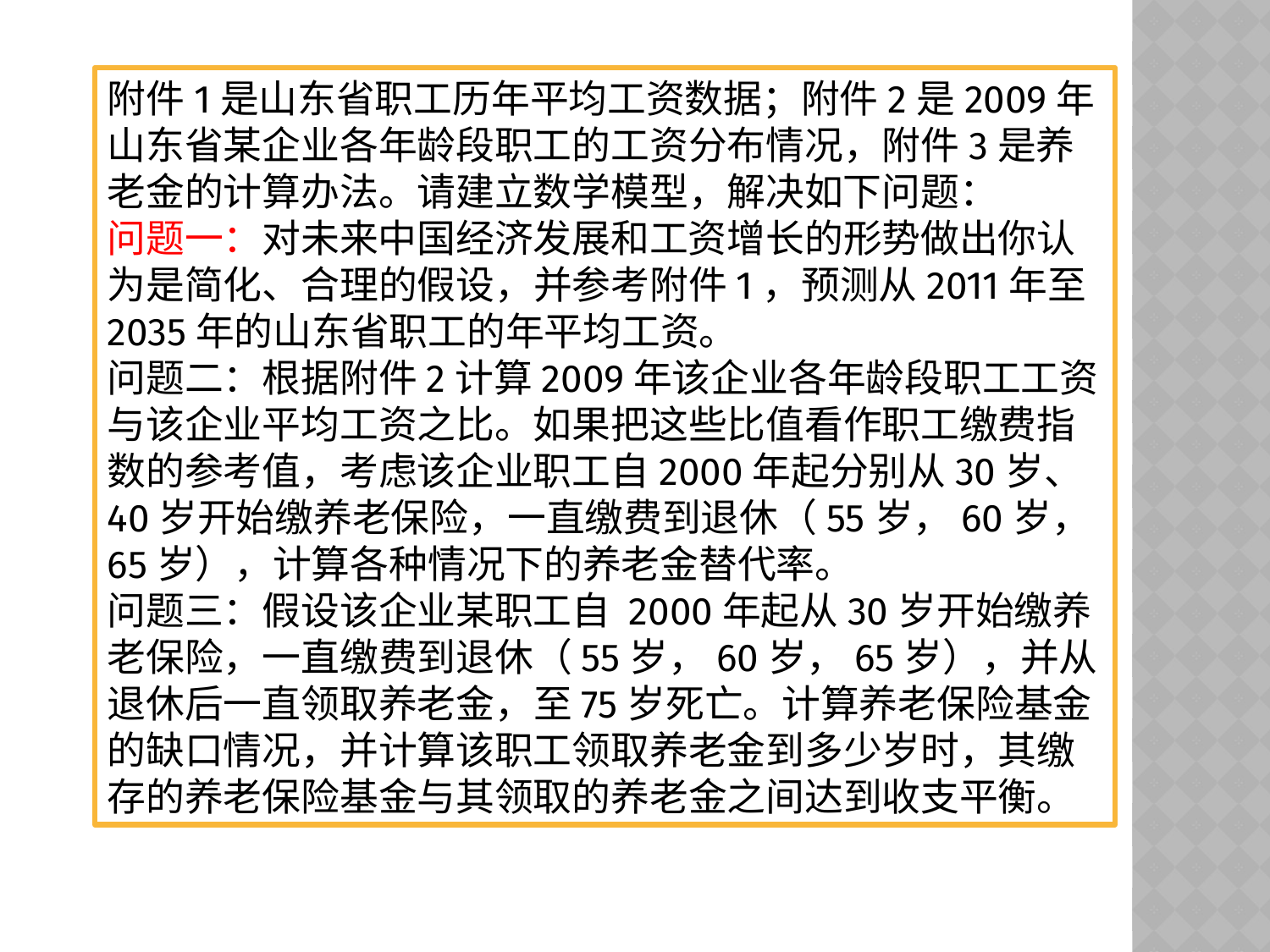

附件1是山东省职工历年平均工资数据；附件2是2009年山东省某企业各年龄段职工的工资分布情况，附件3是养老金的计算办法。请建立数学模型，解决如下问题：
问题一：对未来中国经济发展和工资增长的形势做出你认为是简化、合理的假设，并参考附件1，预测从2011年至2035年的山东省职工的年平均工资。
问题二：根据附件2计算2009年该企业各年龄段职工工资与该企业平均工资之比。如果把这些比值看作职工缴费指数的参考值，考虑该企业职工自2000年起分别从30岁、40岁开始缴养老保险，一直缴费到退休（55岁，60岁，65岁），计算各种情况下的养老金替代率。
问题三：假设该企业某职工自 2000年起从30岁开始缴养老保险，一直缴费到退休（55岁，60岁，65岁），并从退休后一直领取养老金，至75岁死亡。计算养老保险基金的缺口情况，并计算该职工领取养老金到多少岁时，其缴存的养老保险基金与其领取的养老金之间达到收支平衡。